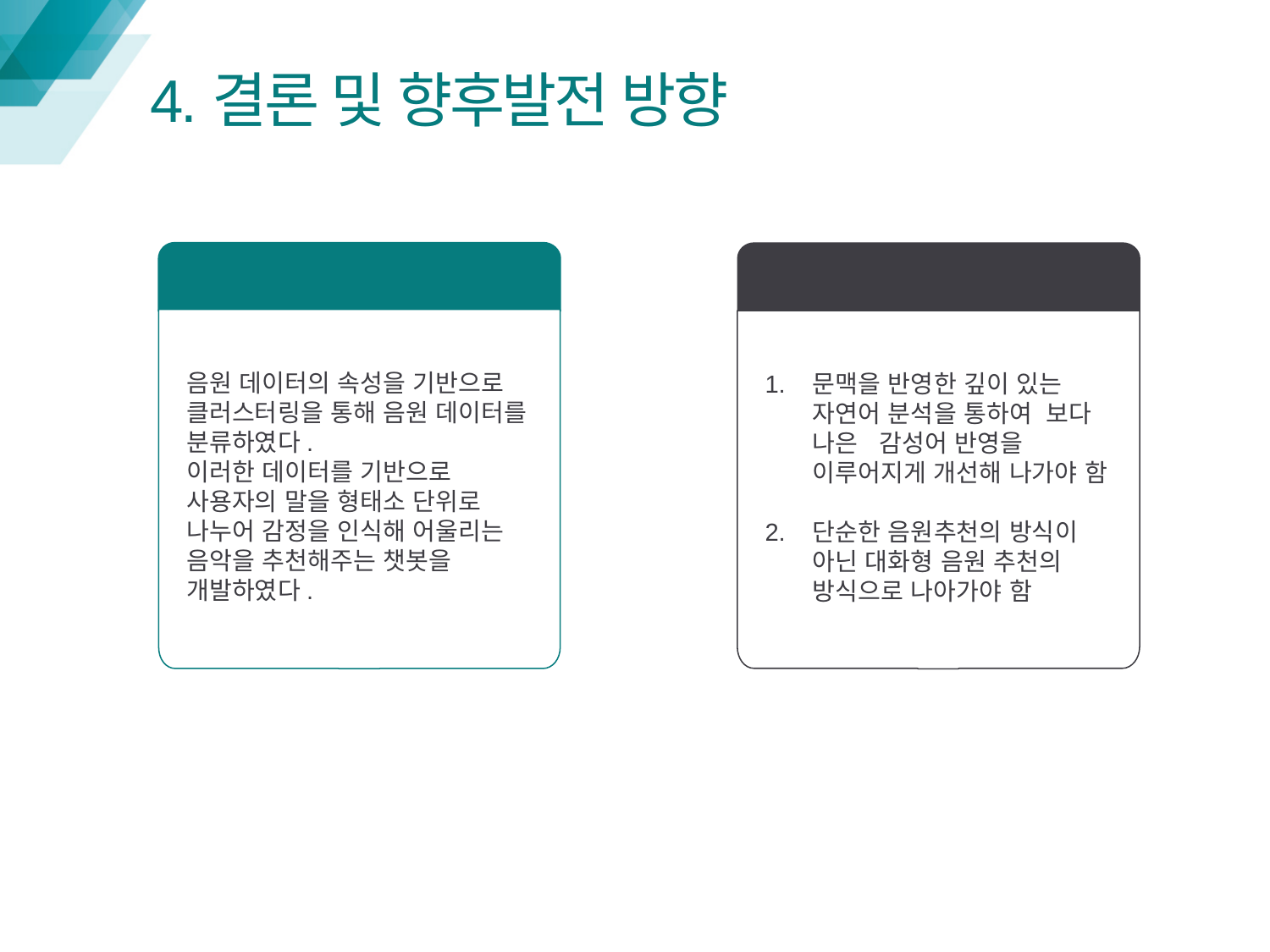

# 4.결론 및 향후발전 방향
결론
발전 방향
음원 데이터의 속성을 기반으로  클러스터링을 통해 음원 데이터를 분류하였다.
이러한 데이터를 기반으로 사용자의 말을 형태소 단위로 나누어 감정을 인식해 어울리는 음악을 추천해주는 챗봇을 개발하였다.
문맥을 반영한 깊이 있는 자연어 분석을 통하여  보다 나은   감성어 반영을 이루어지게 개선해 나가야 함

단순한 음원추천의 방식이 아닌 대화형 음원 추천의 방식으로 나아가야 함